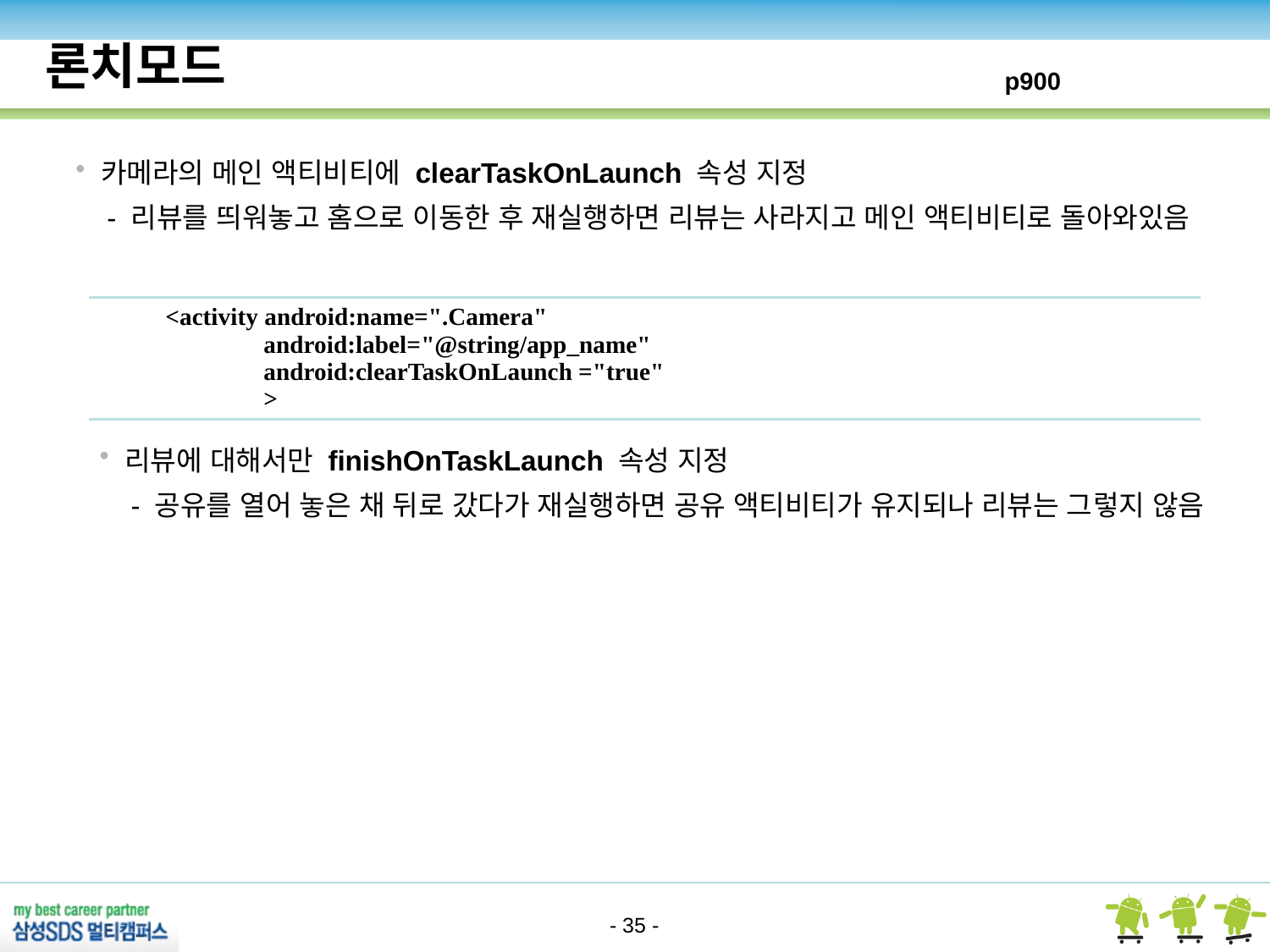

론치모드
p900
카메라의 메인 액티비티에 clearTaskOnLaunch 속성 지정
    - 리뷰를 띄워놓고 홈으로 이동한 후 재실행하면 리뷰는 사라지고 메인 액티비티로 돌아와있음
| <activity android:name=".Camera" android:label="@string/app\_name" android:clearTaskOnLaunch ="true" > |
| --- |
리뷰에 대해서만 finishOnTaskLaunch 속성 지정
    - 공유를 열어 놓은 채 뒤로 갔다가 재실행하면 공유 액티비티가 유지되나 리뷰는 그렇지 않음
- 35 -